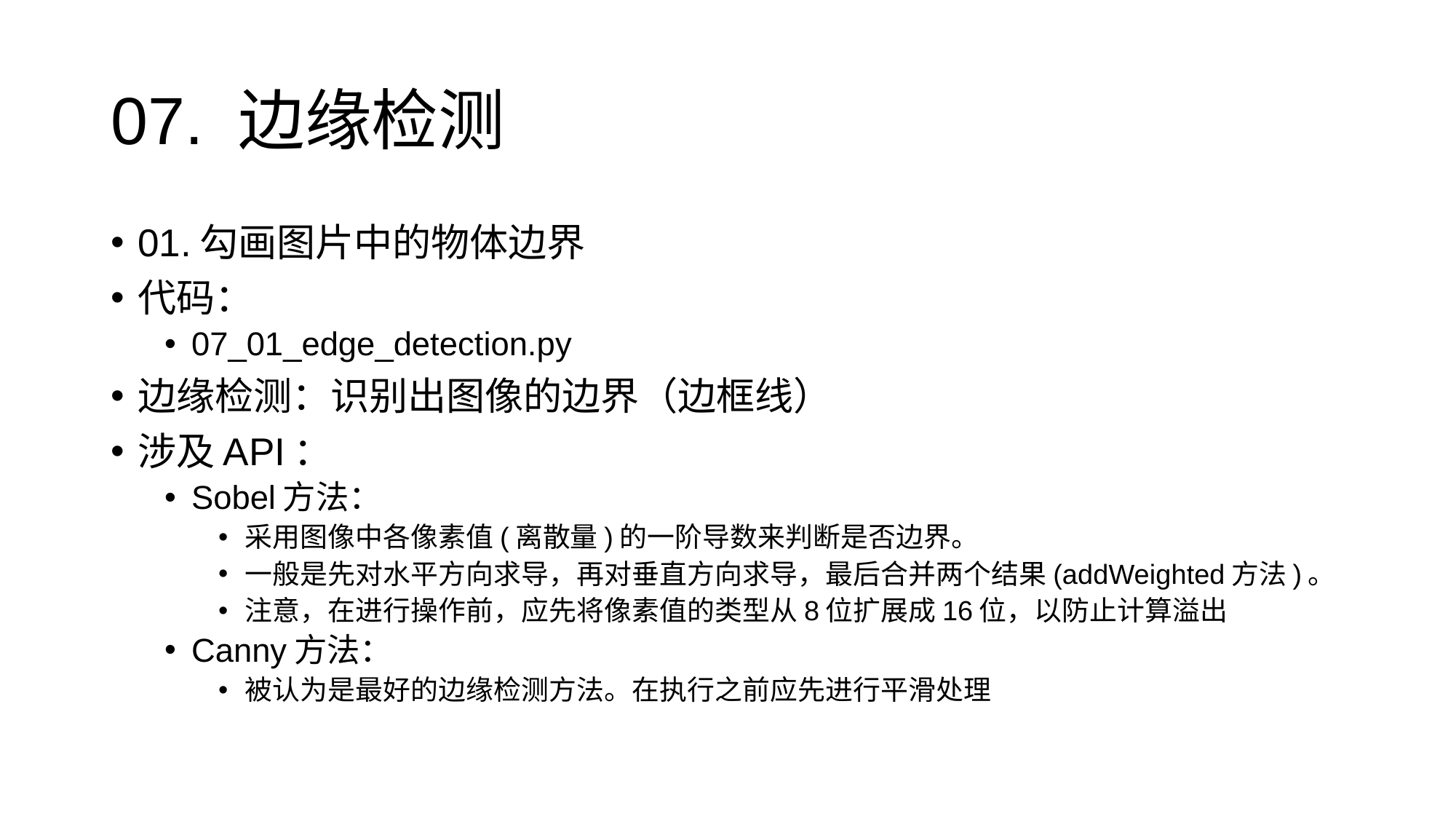

# 07. 边缘检测
01.勾画图片中的物体边界
代码：
07_01_edge_detection.py
边缘检测：识别出图像的边界（边框线）
涉及API：
Sobel方法：
采用图像中各像素值(离散量)的一阶导数来判断是否边界。
一般是先对水平方向求导，再对垂直方向求导，最后合并两个结果(addWeighted方法)。
注意，在进行操作前，应先将像素值的类型从8位扩展成16位，以防止计算溢出
Canny方法：
被认为是最好的边缘检测方法。在执行之前应先进行平滑处理